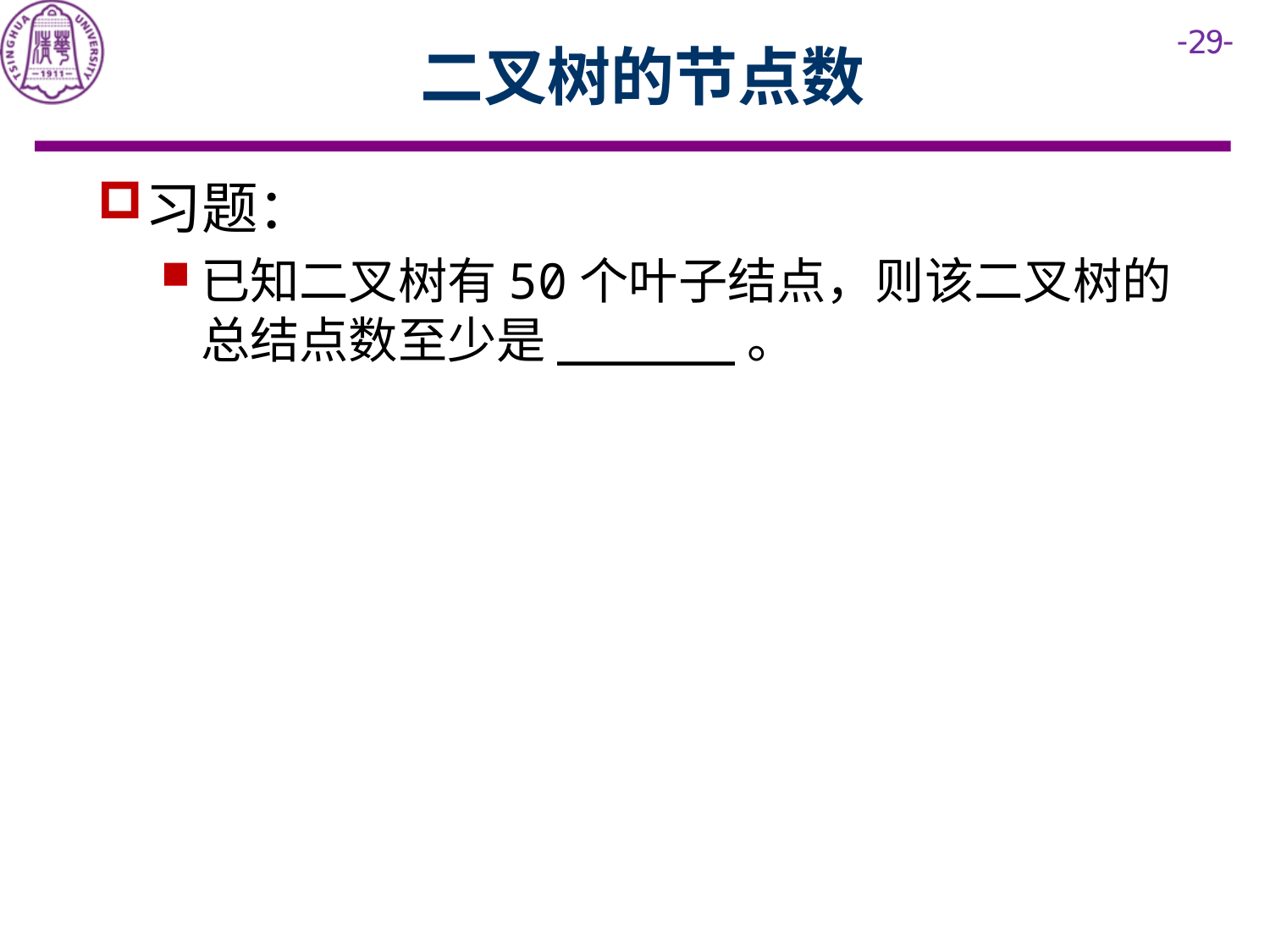

# 二叉树的节点数
习题：
已知二叉树有50个叶子结点，则该二叉树的总结点数至少是______。